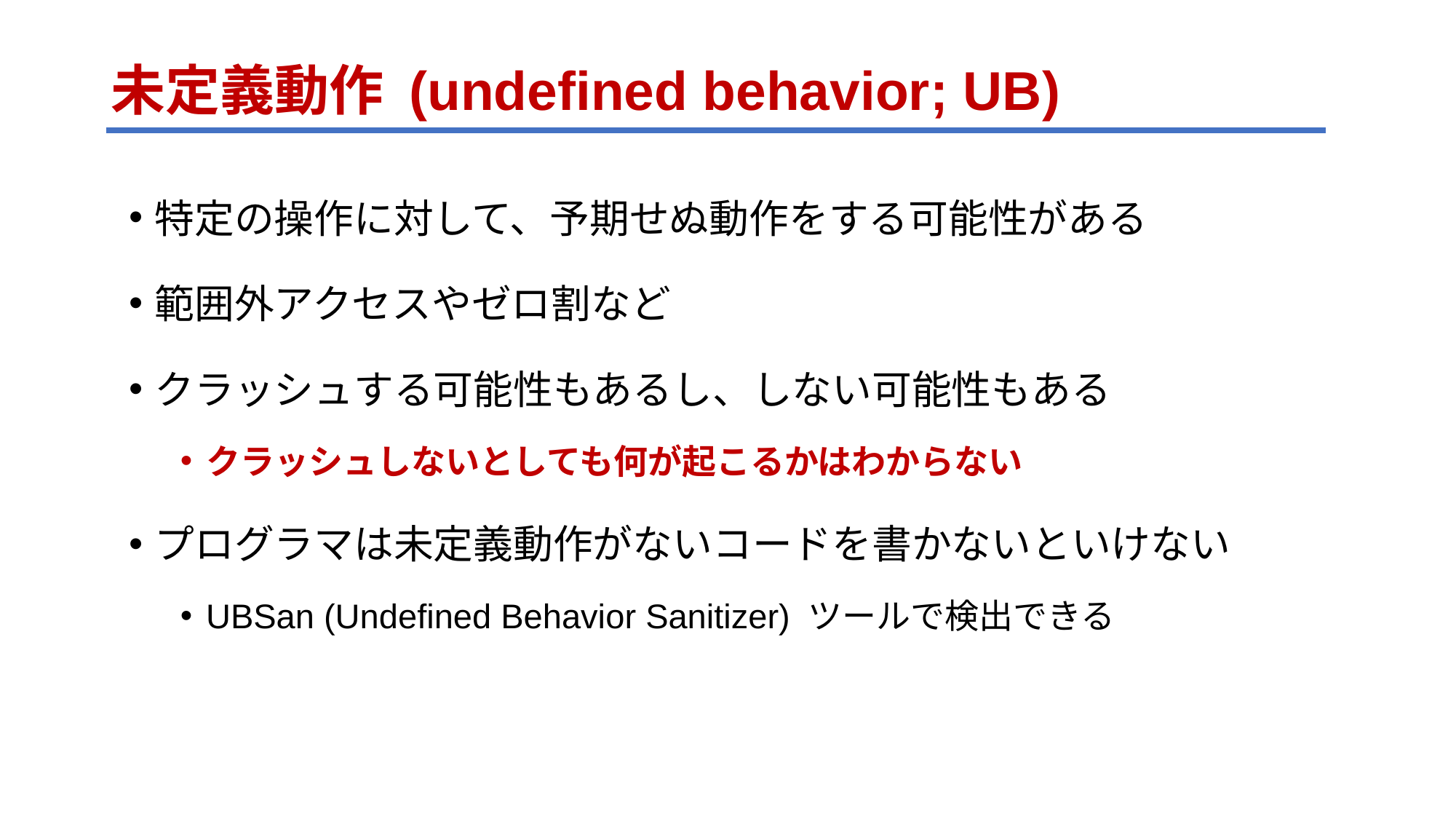

# 未定義動作 (undefined behavior; UB)
特定の操作に対して、予期せぬ動作をする可能性がある
範囲外アクセスやゼロ割など
クラッシュする可能性もあるし、しない可能性もある
クラッシュしないとしても何が起こるかはわからない
プログラマは未定義動作がないコードを書かないといけない
UBSan (Undefined Behavior Sanitizer) ツールで検出できる